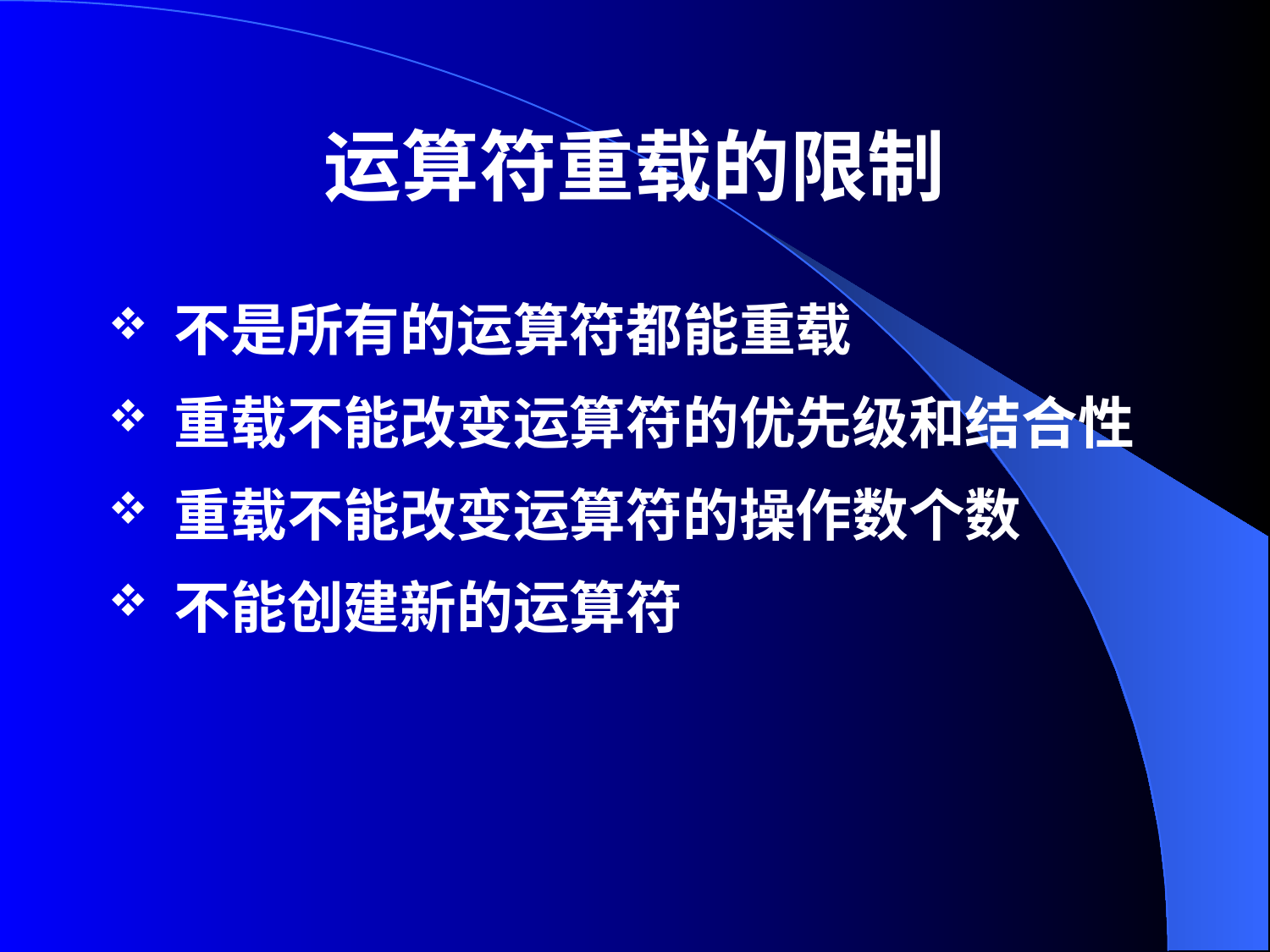

# 运算符重载的限制
不是所有的运算符都能重载
重载不能改变运算符的优先级和结合性
重载不能改变运算符的操作数个数
不能创建新的运算符